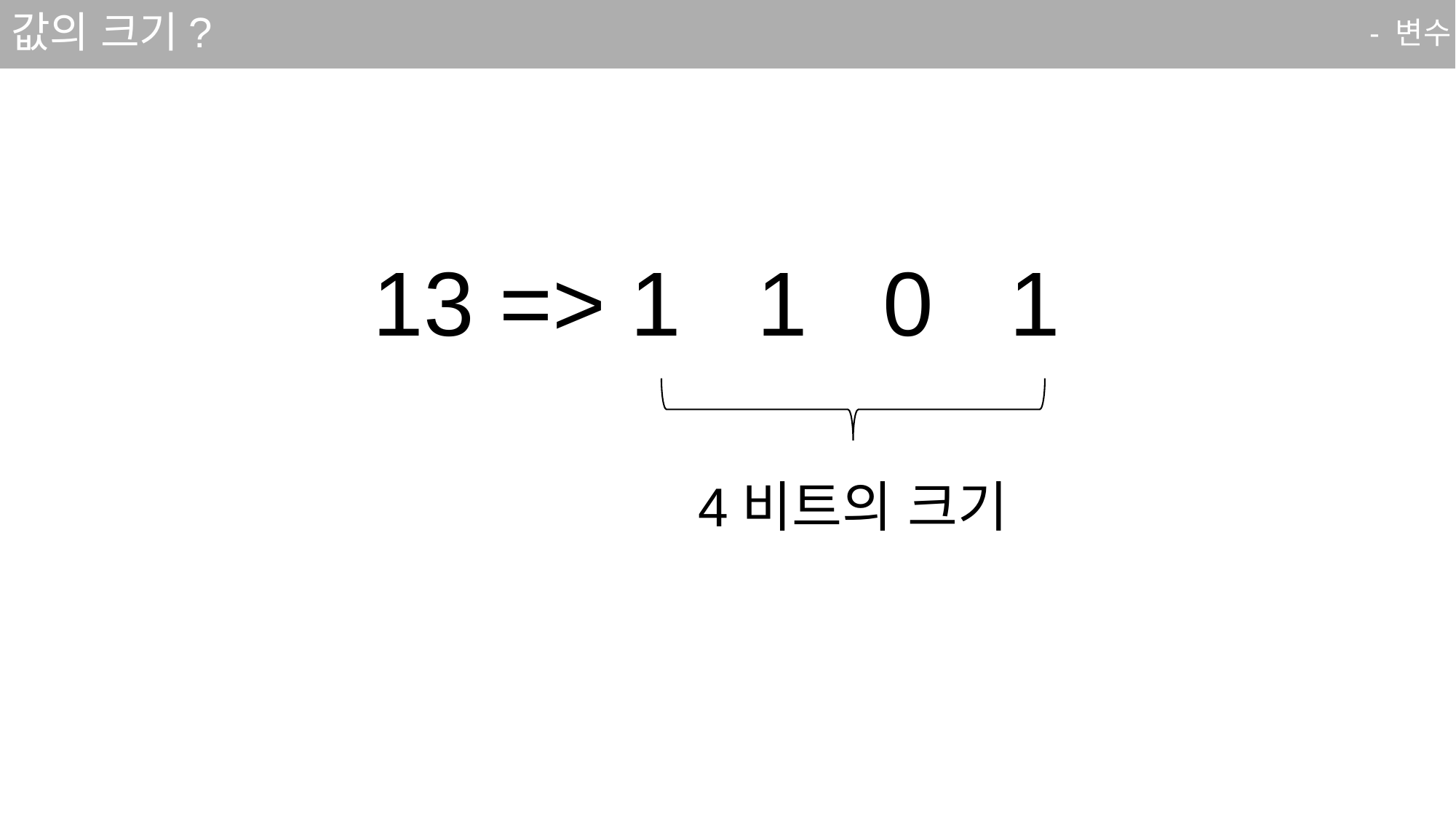

# 값의 크기?
- 변수

13 => 1   1   0   1
4비트의 크기